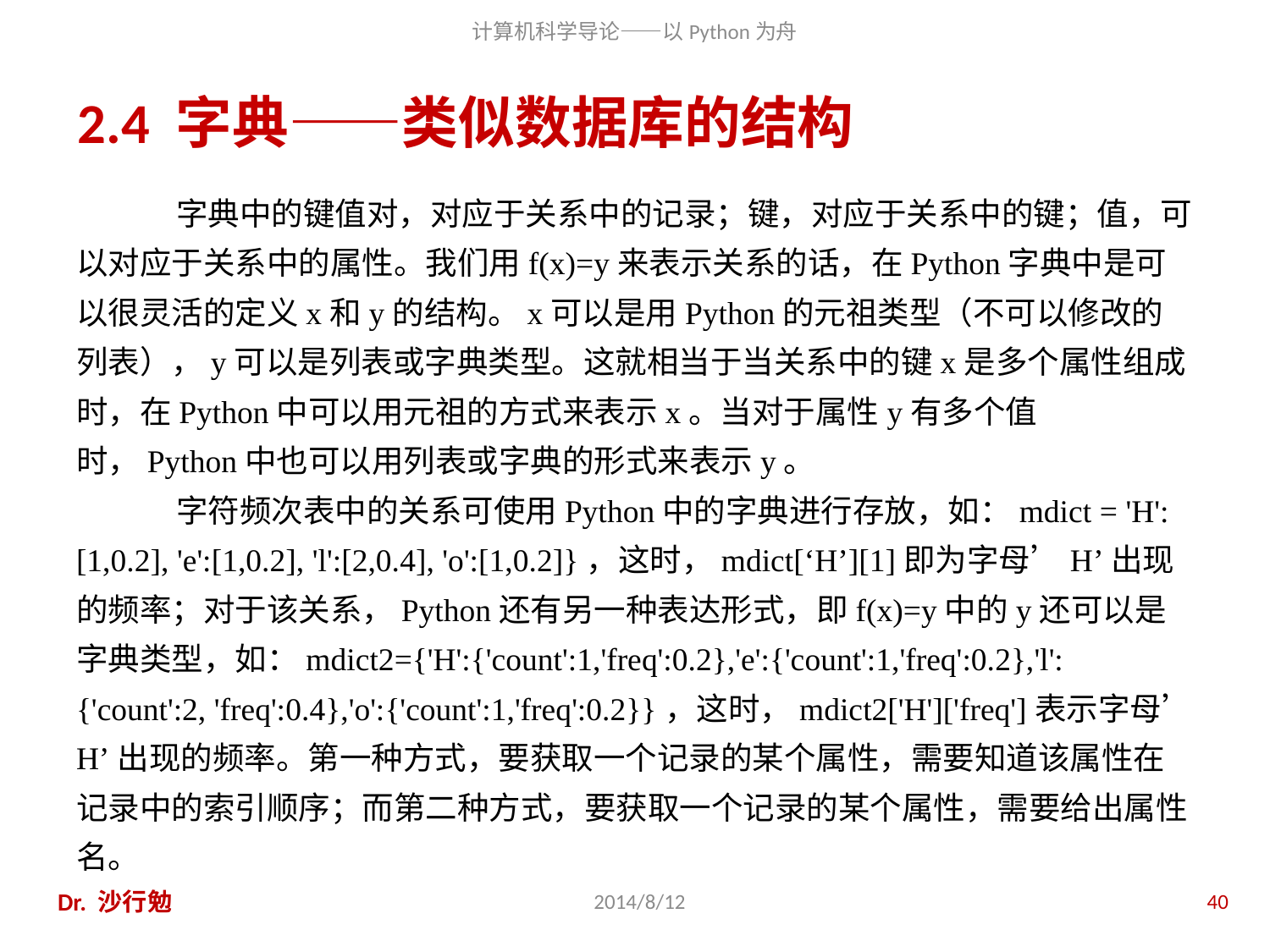

# 2.4 字典——类似数据库的结构
字典中的键值对，对应于关系中的记录；键，对应于关系中的键；值，可以对应于关系中的属性。我们用f(x)=y来表示关系的话，在Python字典中是可以很灵活的定义x和y的结构。x可以是用Python的元祖类型（不可以修改的列表），y可以是列表或字典类型。这就相当于当关系中的键x是多个属性组成时，在Python中可以用元祖的方式来表示x。当对于属性y有多个值时，Python中也可以用列表或字典的形式来表示y。
字符频次表中的关系可使用Python中的字典进行存放，如：mdict = 'H':[1,0.2], 'e':[1,0.2], 'l':[2,0.4], 'o':[1,0.2]}，这时，mdict[‘H’][1]即为字母’H’出现的频率；对于该关系，Python还有另一种表达形式，即f(x)=y中的y还可以是字典类型，如：mdict2={'H':{'count':1,'freq':0.2},'e':{'count':1,'freq':0.2},'l':{'count':2, 'freq':0.4},'o':{'count':1,'freq':0.2}}，这时，mdict2['H']['freq']表示字母’H’出现的频率。第一种方式，要获取一个记录的某个属性，需要知道该属性在记录中的索引顺序；而第二种方式，要获取一个记录的某个属性，需要给出属性名。
Dr. 沙行勉
2014/8/12
40